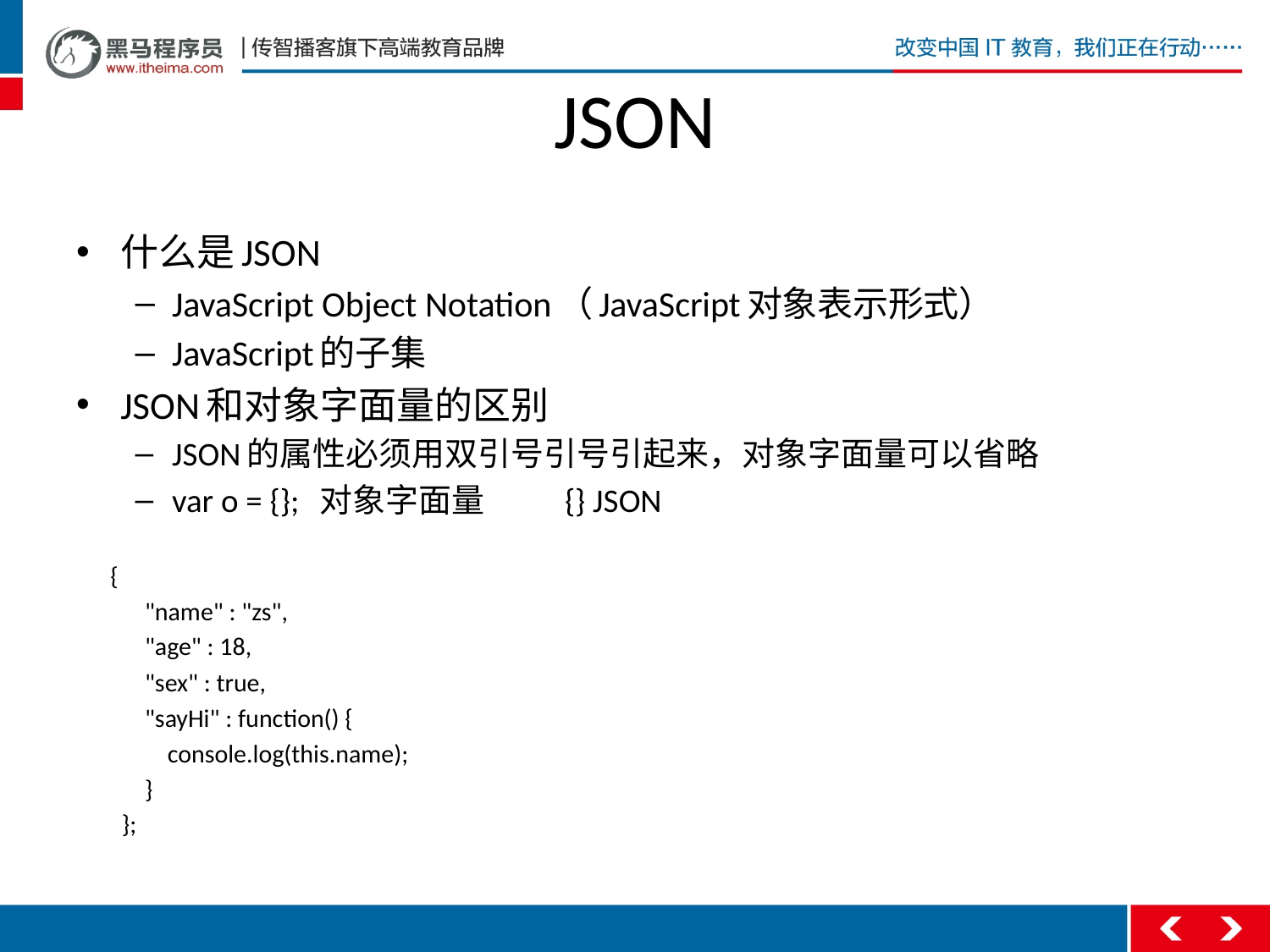

# JSON
什么是JSON
JavaScript Object Notation（JavaScript对象表示形式）
JavaScript的子集
JSON和对象字面量的区别
JSON的属性必须用双引号引号引起来，对象字面量可以省略
var o = {};  对象字面量          {} JSON

      {
            "name" : "zs",
            "age" : 18,
            "sex" : true,
            "sayHi" : function() {
                console.log(this.name);
            }
        };